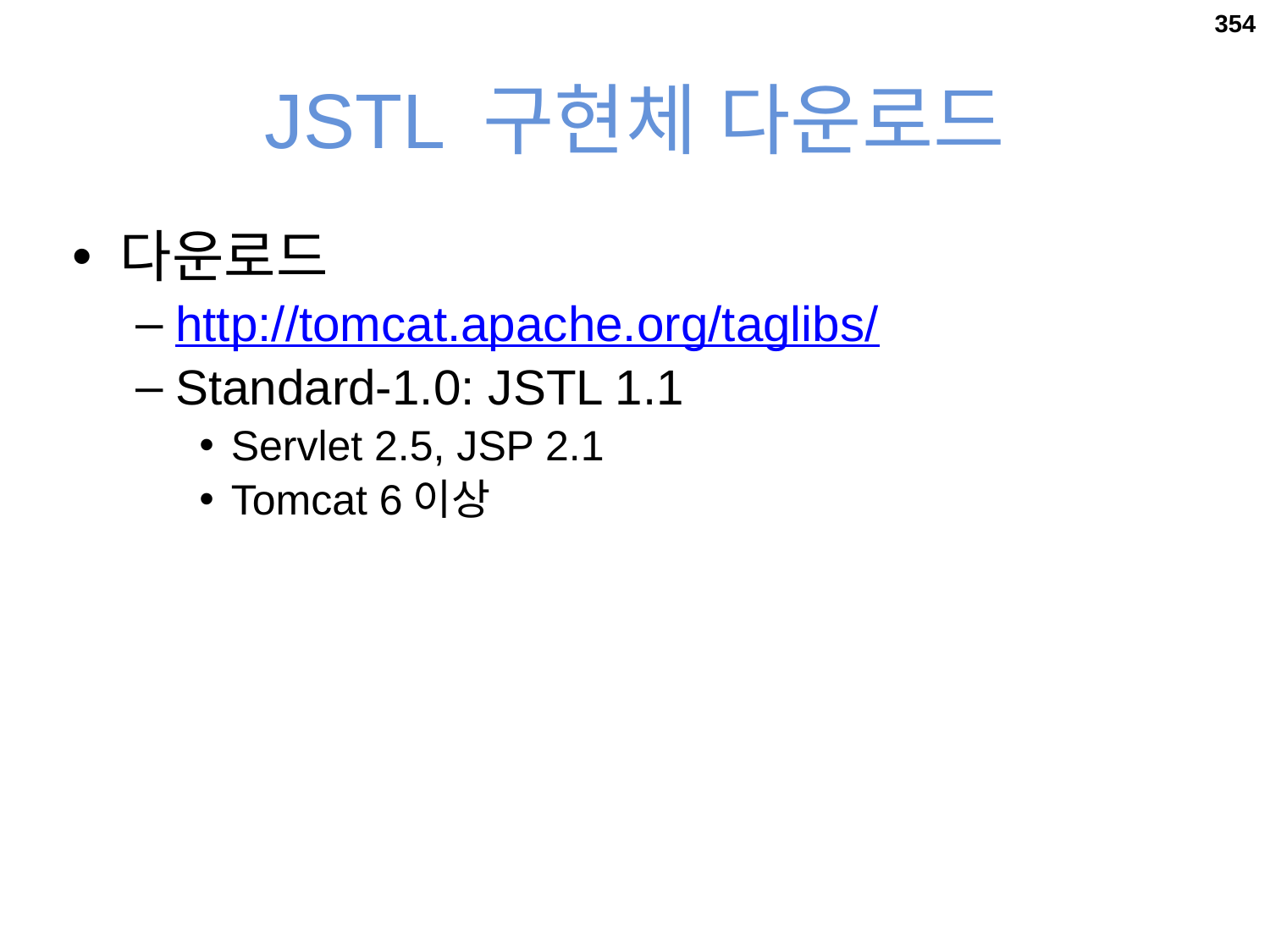

354
# JSTL 구현체 다운로드
다운로드
http://tomcat.apache.org/taglibs/
Standard-1.0: JSTL 1.1
Servlet 2.5, JSP 2.1
Tomcat 6이상